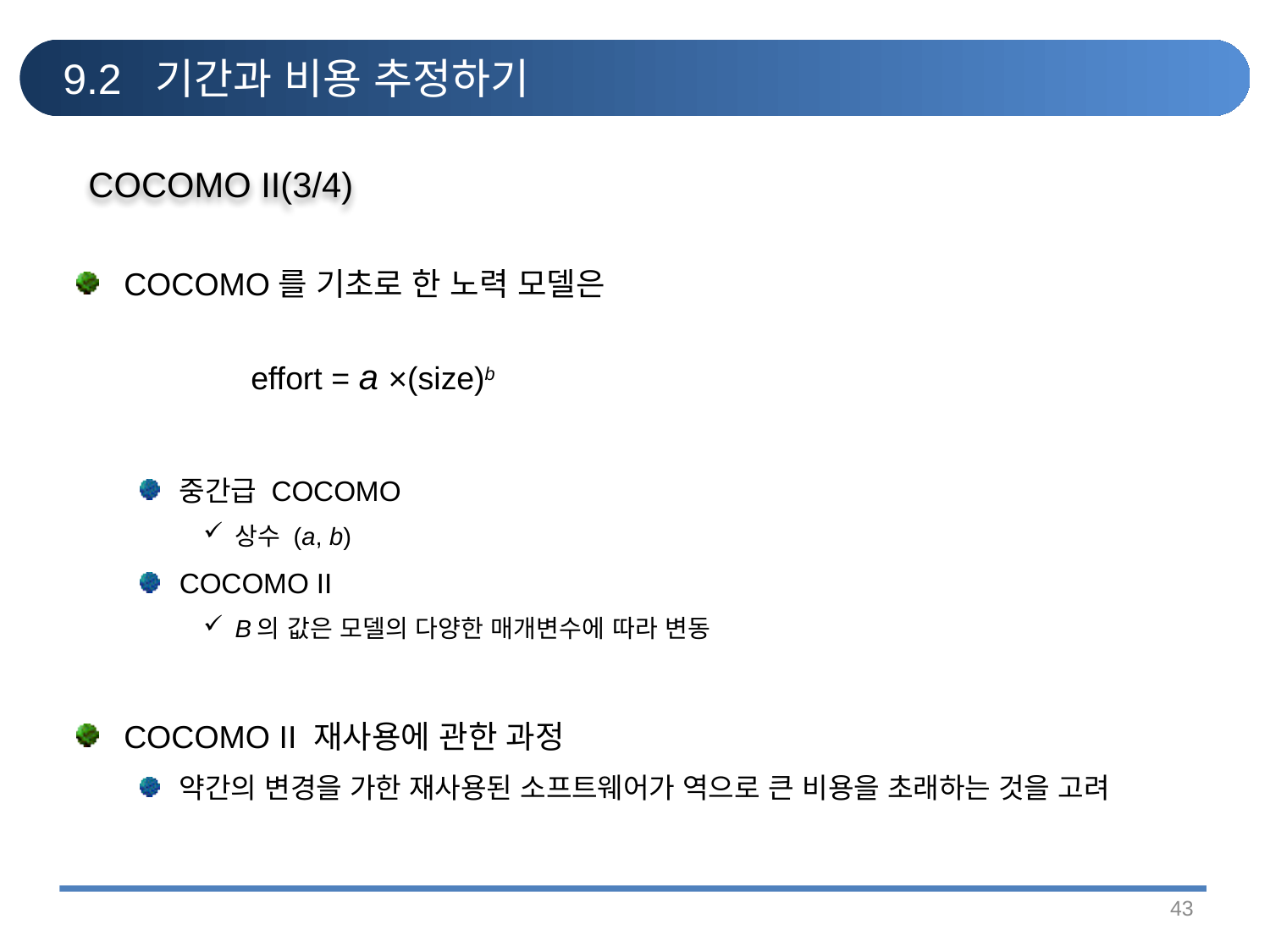

# 9.2  기간과 비용 추정하기
COCOMO II(3/4)
COCOMO를 기초로 한 노력 모델은
		effort = a ×(size)b

중간급 COCOMO
상수 (a, b)
COCOMO II
B의 값은 모델의 다양한 매개변수에 따라 변동

COCOMO II 재사용에 관한 과정
약간의 변경을 가한 재사용된 소프트웨어가 역으로 큰 비용을 초래하는 것을 고려

43